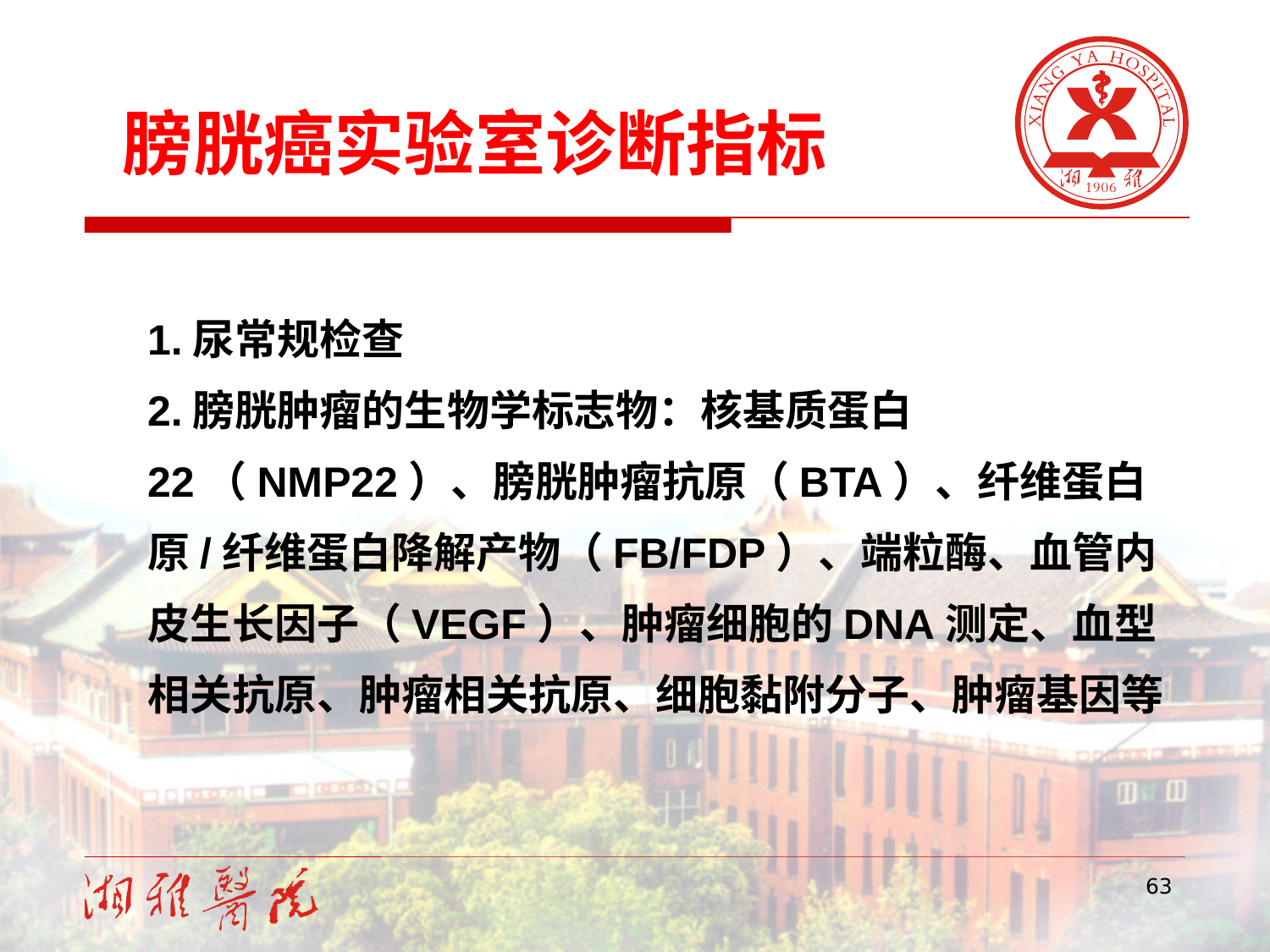

膀胱癌实验室诊断指标
1.尿常规检查
2.膀胱肿瘤的生物学标志物：核基质蛋白22（NMP22）、膀胱肿瘤抗原（BTA）、纤维蛋白原/纤维蛋白降解产物（FB/FDP）、端粒酶、血管内皮生长因子（VEGF）、肿瘤细胞的DNA测定、血型相关抗原、肿瘤相关抗原、细胞黏附分子、肿瘤基因等
63